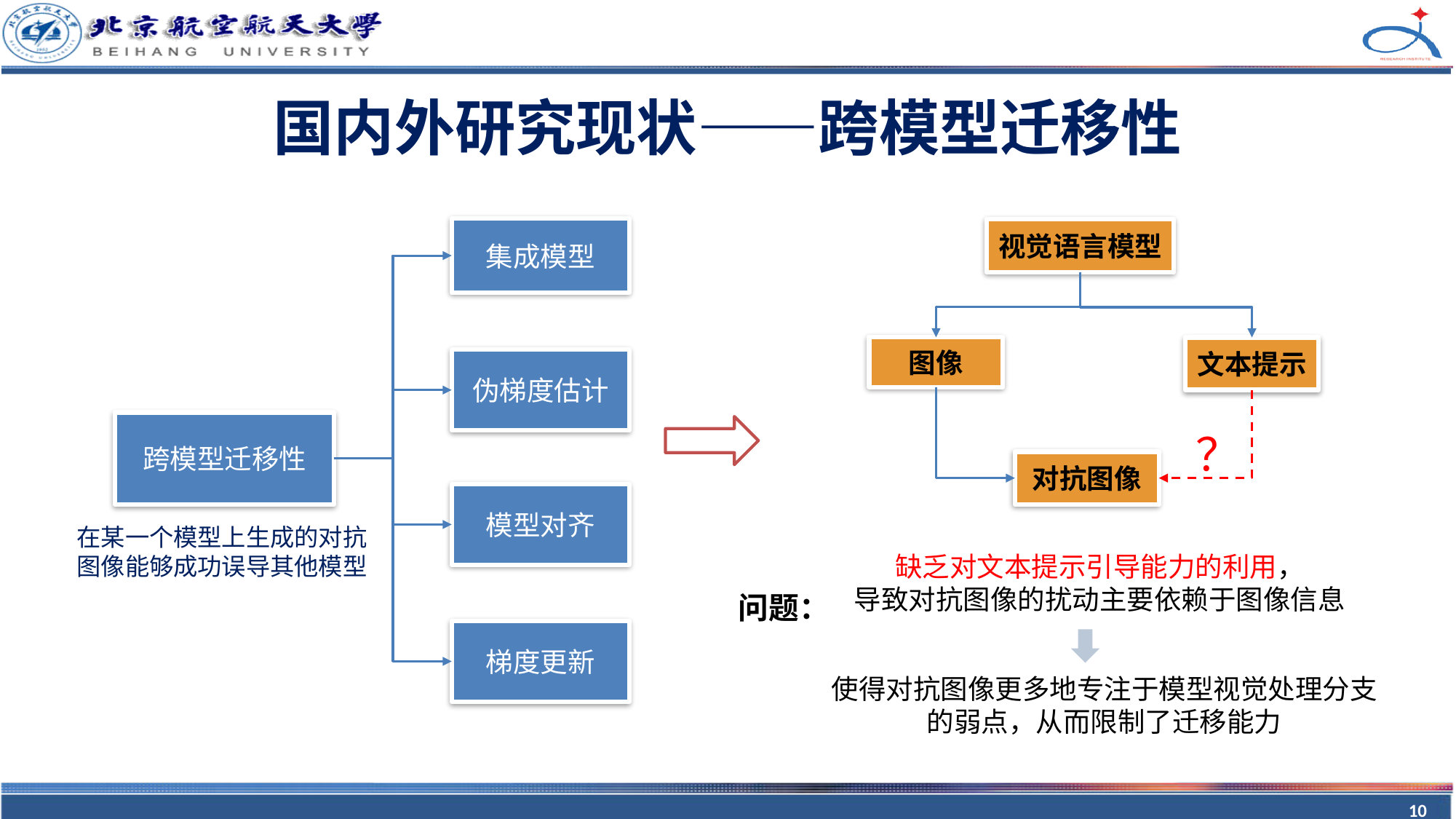

# 国内外研究现状——跨模型迁移性
集成模型
视觉语言模型
图像
文本提示
伪梯度估计

跨模型迁移性
？
对抗图像
模型对齐
在某一个模型上生成的对抗图像能够成功误导其他模型
缺乏对文本提示引导能力的利用，
导致对抗图像的扰动主要依赖于图像信息
问题：
梯度更新

使得对抗图像更多地专注于模型视觉处理分支的弱点，从而限制了迁移能力
10